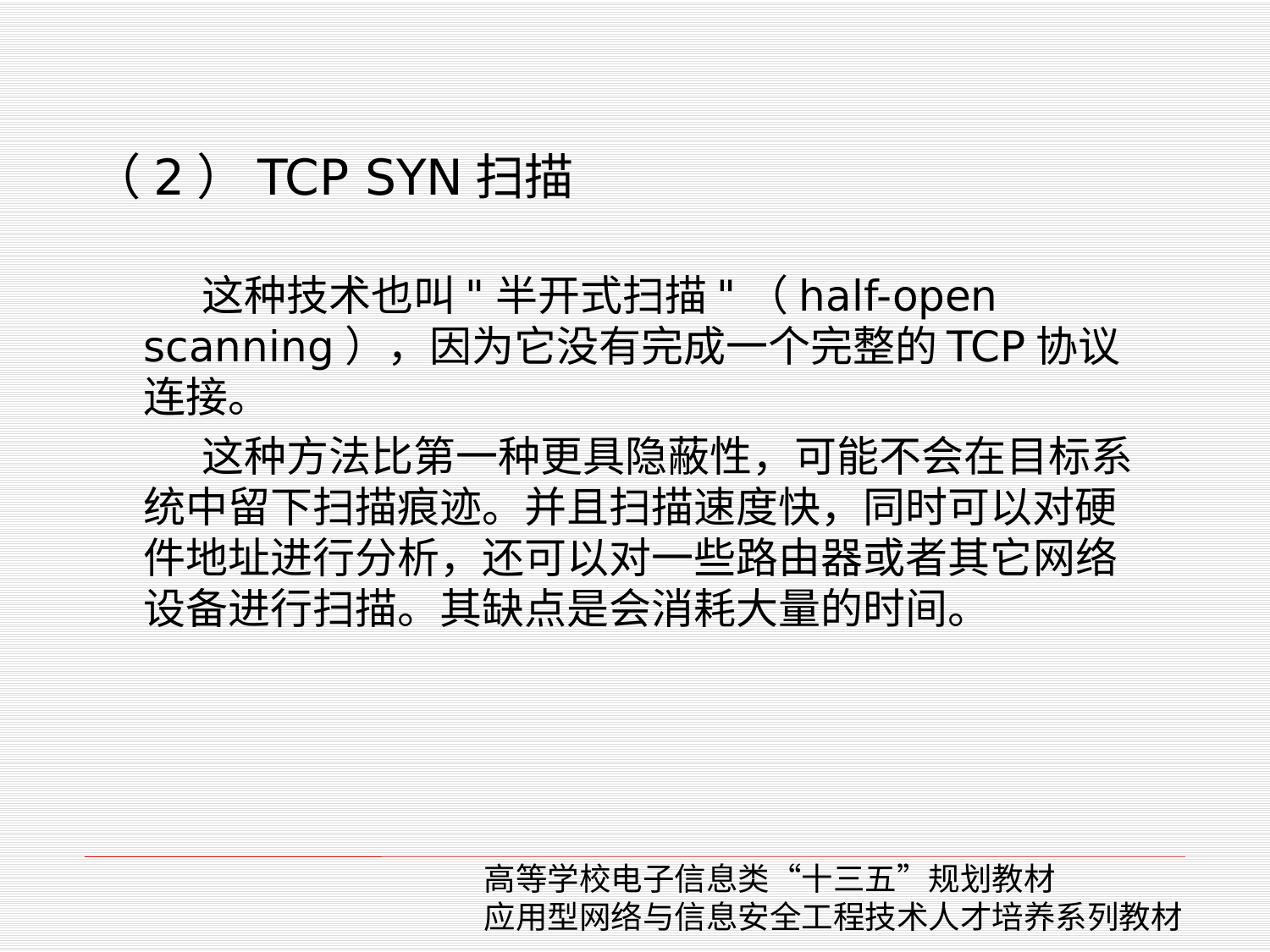

# （2）TCP SYN扫描
     这种技术也叫"半开式扫描"（half-open scanning），因为它没有完成一个完整的TCP协议连接。
     这种方法比第一种更具隐蔽性，可能不会在目标系统中留下扫描痕迹。并且扫描速度快，同时可以对硬件地址进行分析，还可以对一些路由器或者其它网络设备进行扫描。其缺点是会消耗大量的时间。
高等学校电子信息类“十三五”规划教材
应用型网络与信息安全工程技术人才培养系列教材